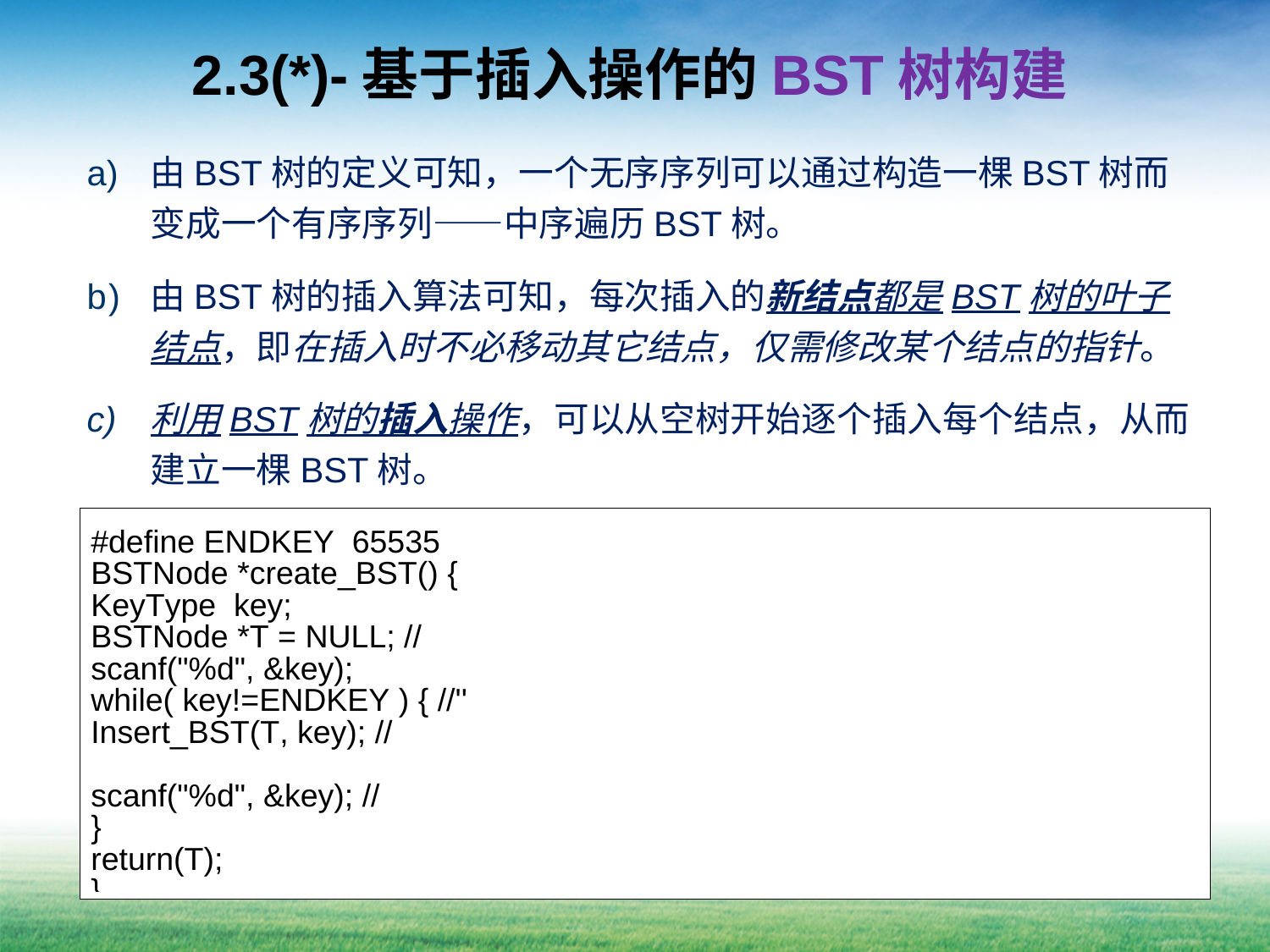

# 2.3(*)-基于插入操作的BST树构建
由BST树的定义可知，一个无序序列可以通过构造一棵BST树而变成一个有序序列——中序遍历BST树。
由BST树的插入算法可知，每次插入的新结点都是BST树的叶子结点，即在插入时不必移动其它结点，仅需修改某个结点的指针。
利用BST树的插入操作，可以从空树开始逐个插入每个结点，从而建立一棵BST树。